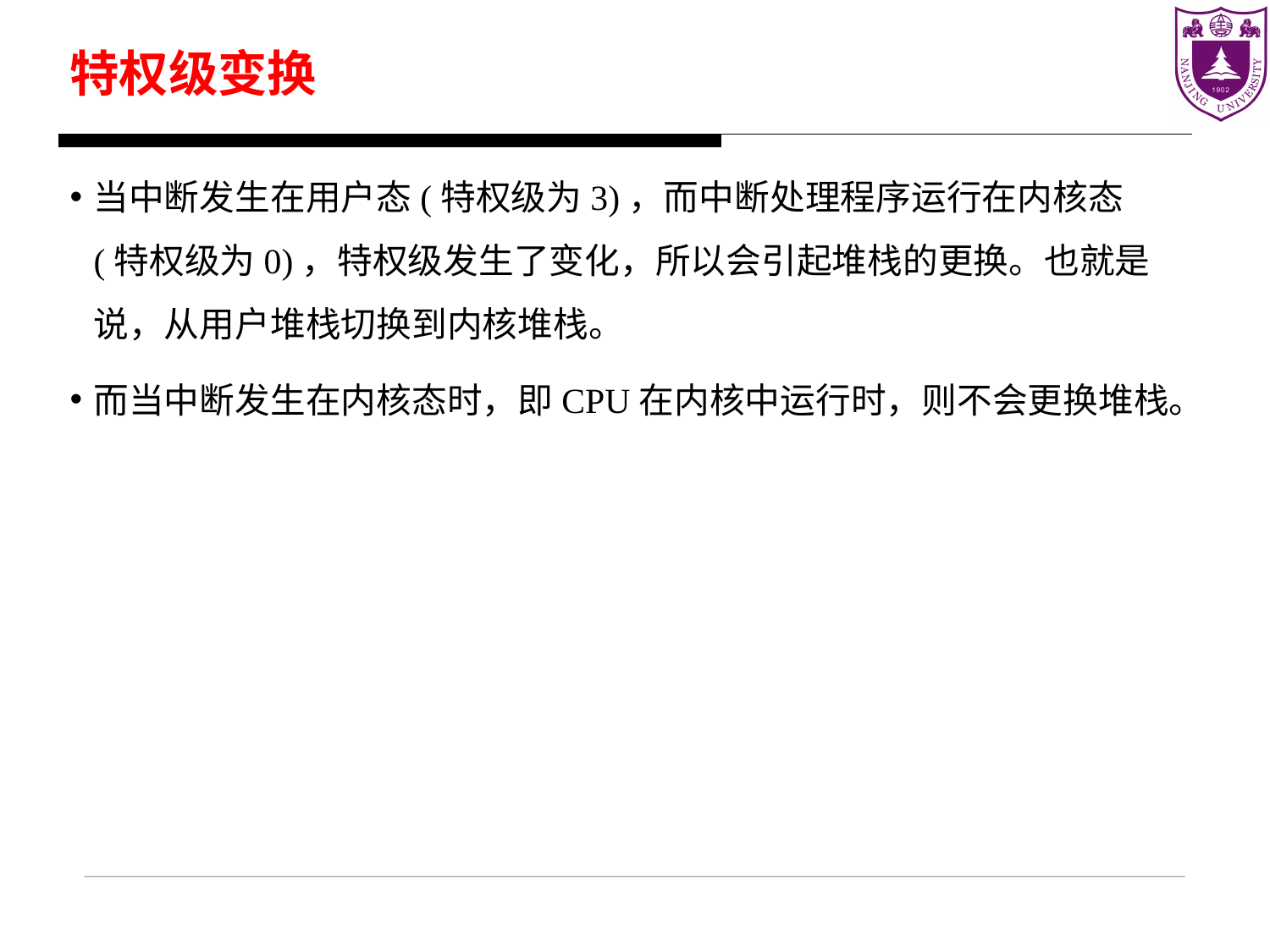

# 特权级变换
当中断发生在用户态(特权级为3)，而中断处理程序运行在内核态(特权级为0)，特权级发生了变化，所以会引起堆栈的更换。也就是说，从用户堆栈切换到内核堆栈。
而当中断发生在内核态时，即CPU在内核中运行时，则不会更换堆栈。

21